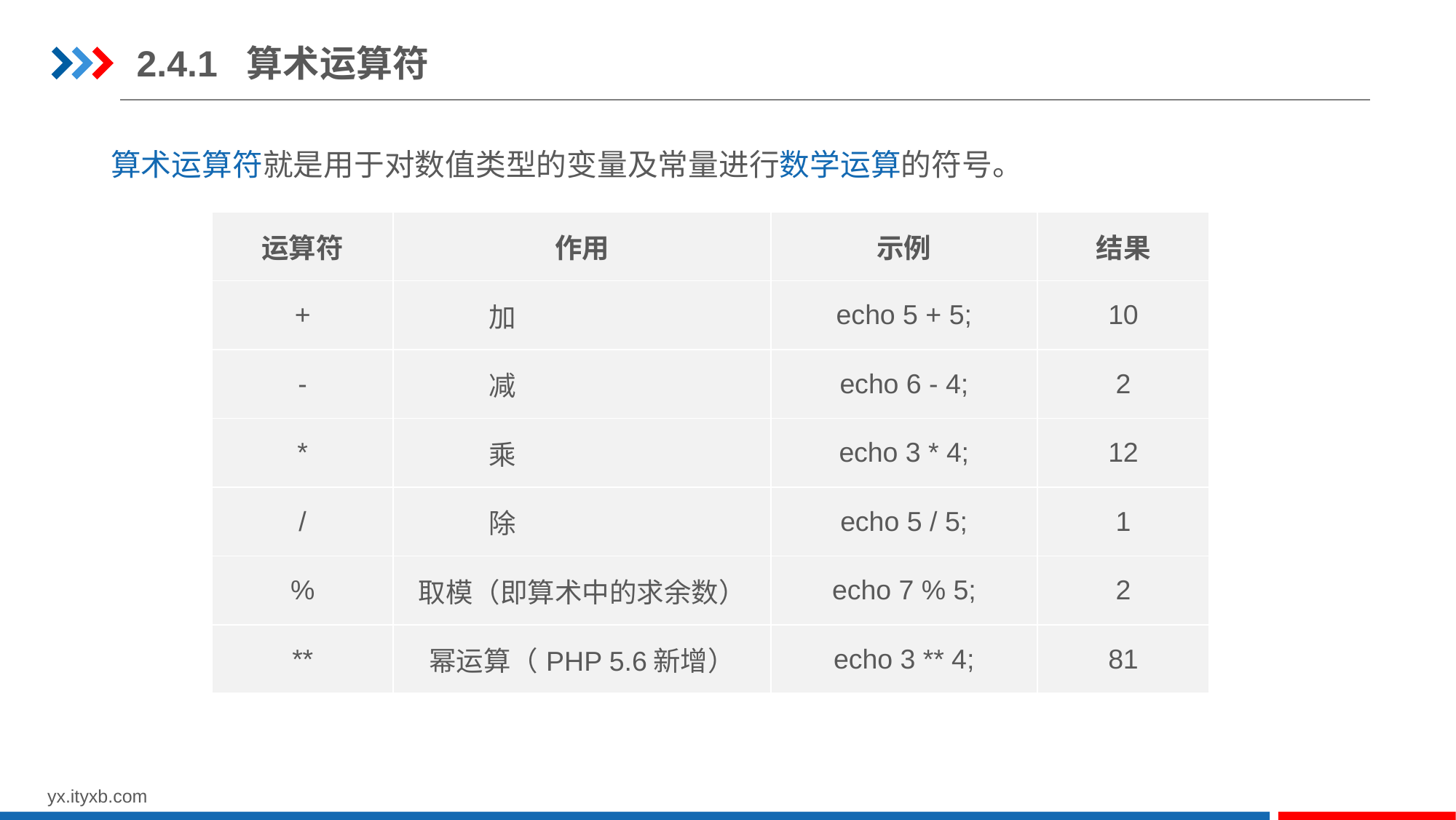

2.4.1  算术运算符
算术运算符就是用于对数值类型的变量及常量进行数学运算的符号。
| 运算符 | 作用 | 示例 | 结果 |
| --- | --- | --- | --- |
| + | 加 | echo 5 + 5; | 10 |
| - | 减 | echo 6 - 4; | 2 |
| \* | 乘 | echo 3 \* 4; | 12 |
| / | 除 | echo 5 / 5; | 1 |
| % | 取模（即算术中的求余数） | echo 7 % 5; | 2 |
| \*\* | 幂运算（PHP 5.6新增） | echo 3 \*\* 4; | 81 |